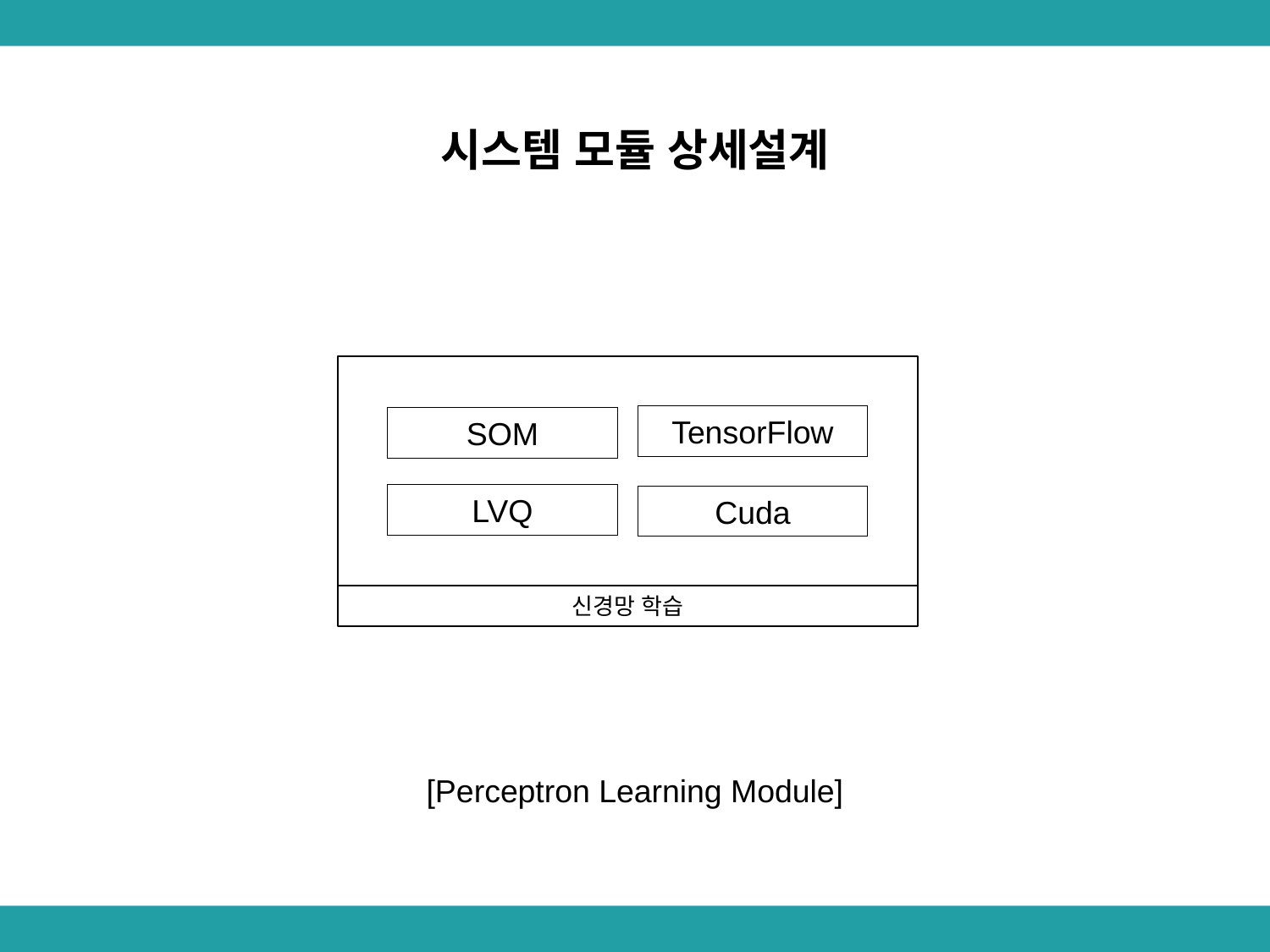

시스템 모듈 상세설계

TensorFlow
SOM
LVQ
Cuda
신경망 학습
[Perceptron Learning Module]